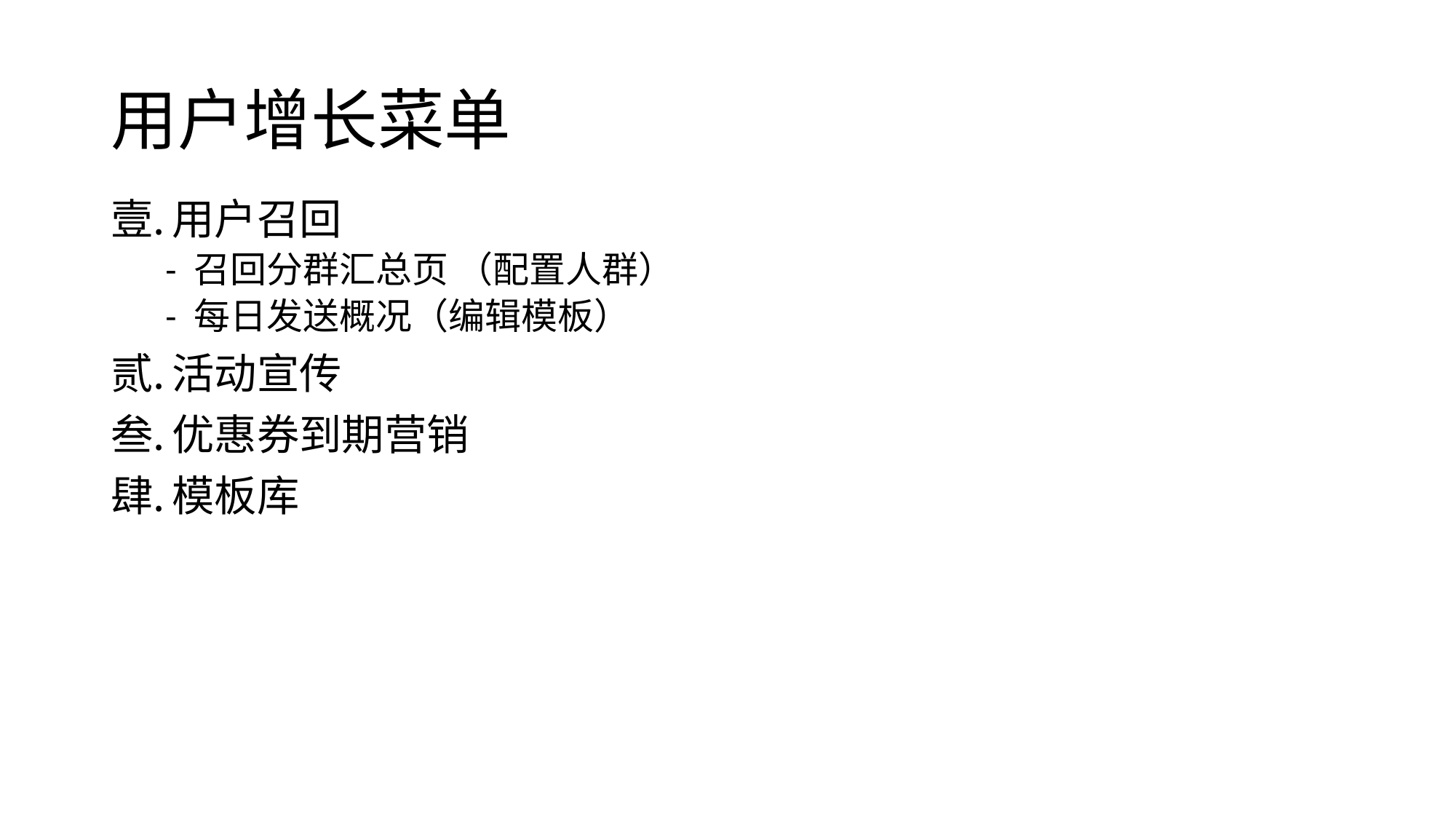

# 用户增长菜单
用户召回
- 召回分群汇总页 （配置人群）
- 每日发送概况（编辑模板）
活动宣传
优惠券到期营销
模板库